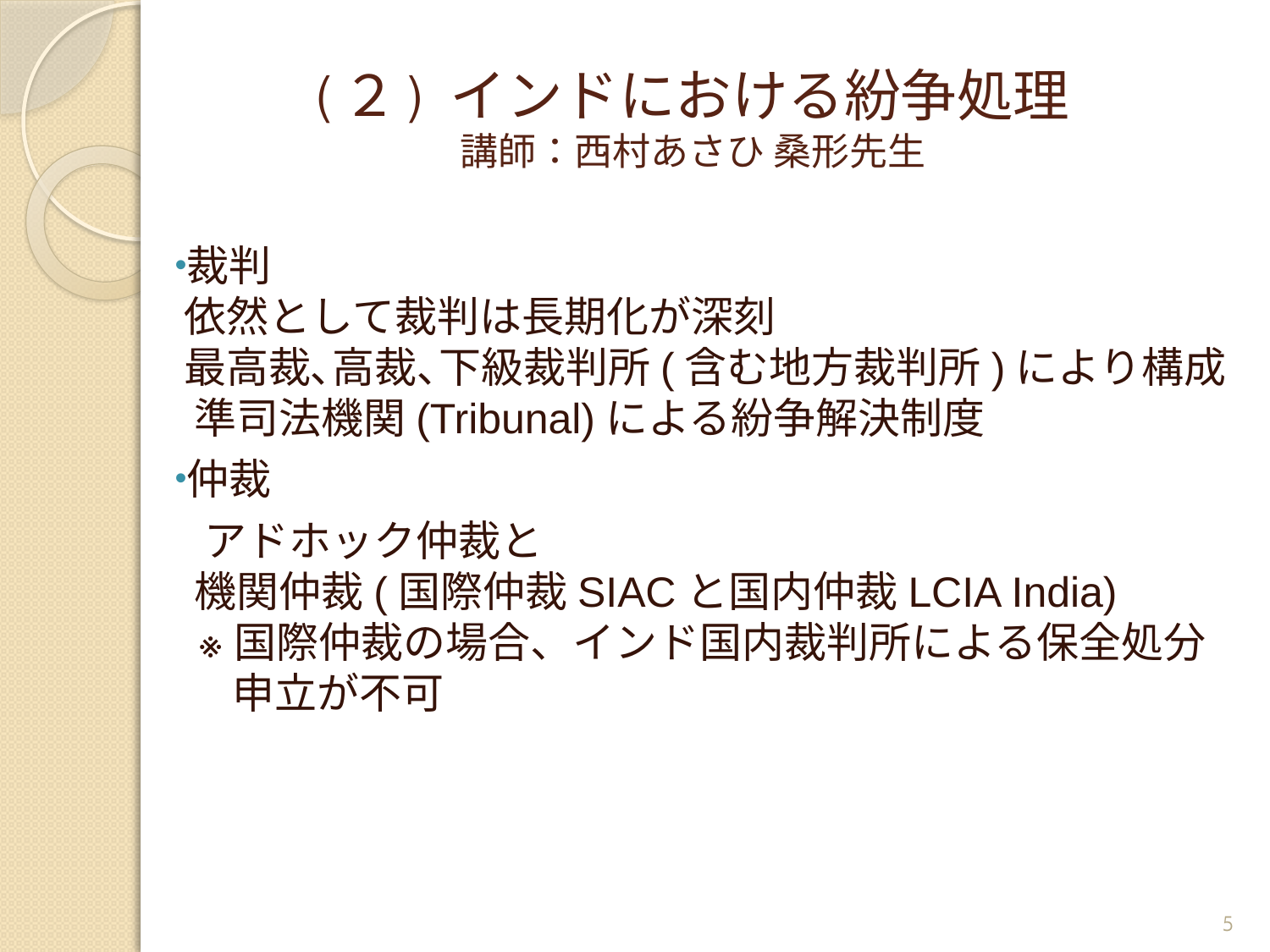

# (２) インドにおける紛争処理 講師：西村あさひ 桑形先生
裁判
 依然として裁判は長期化が深刻
 最高裁､高裁､下級裁判所(含む地方裁判所)により構成
  準司法機関(Tribunal)による紛争解決制度
仲裁
  アドホック仲裁と
  機関仲裁(国際仲裁SIACと国内仲裁LCIA India)
  ※国際仲裁の場合、インド国内裁判所による保全処分
      申立が不可
5